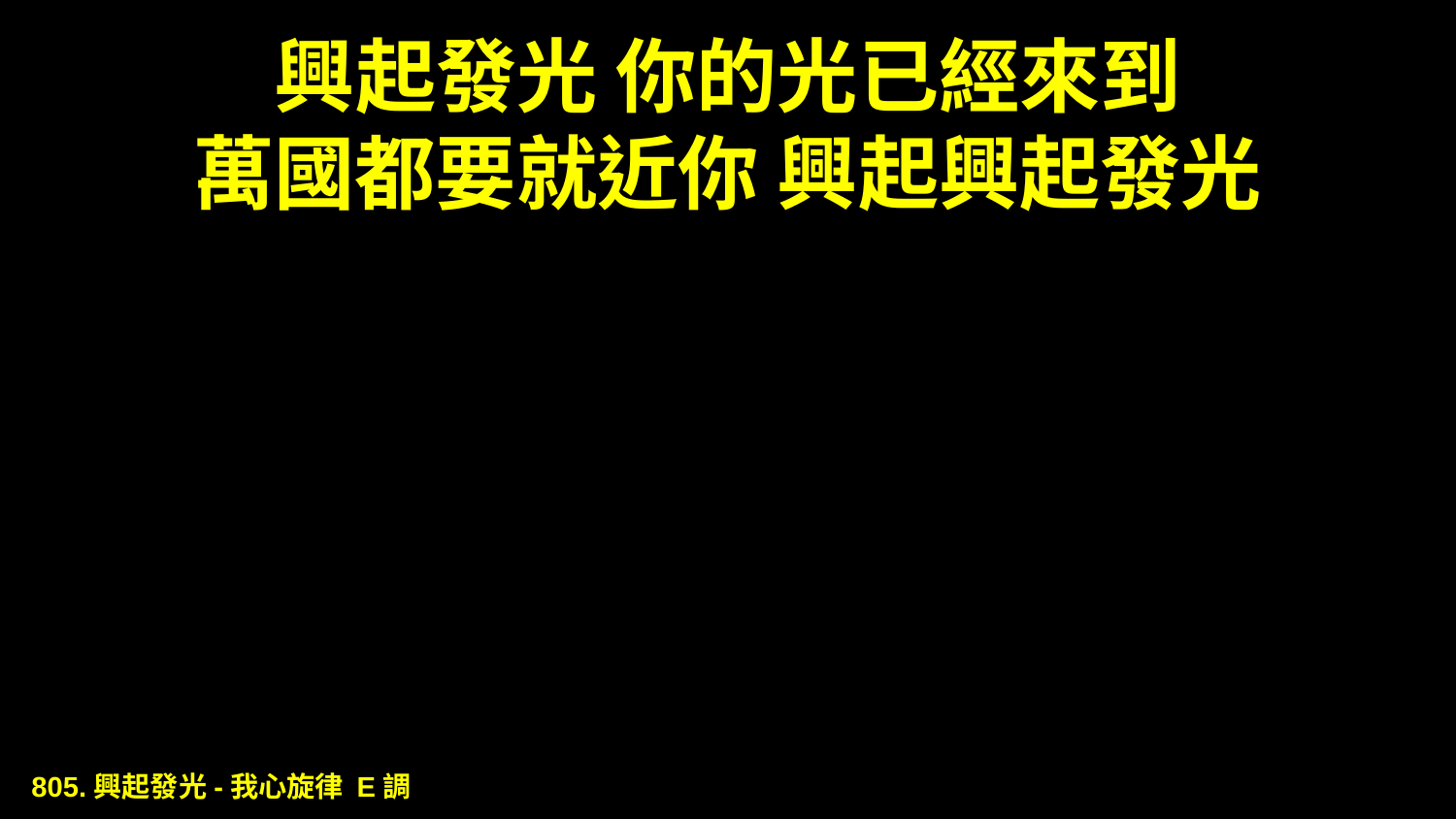

# 興起發光 你的光已經來到 萬國都要就近你 興起興起發光
805.興起發光-我心旋律 E調